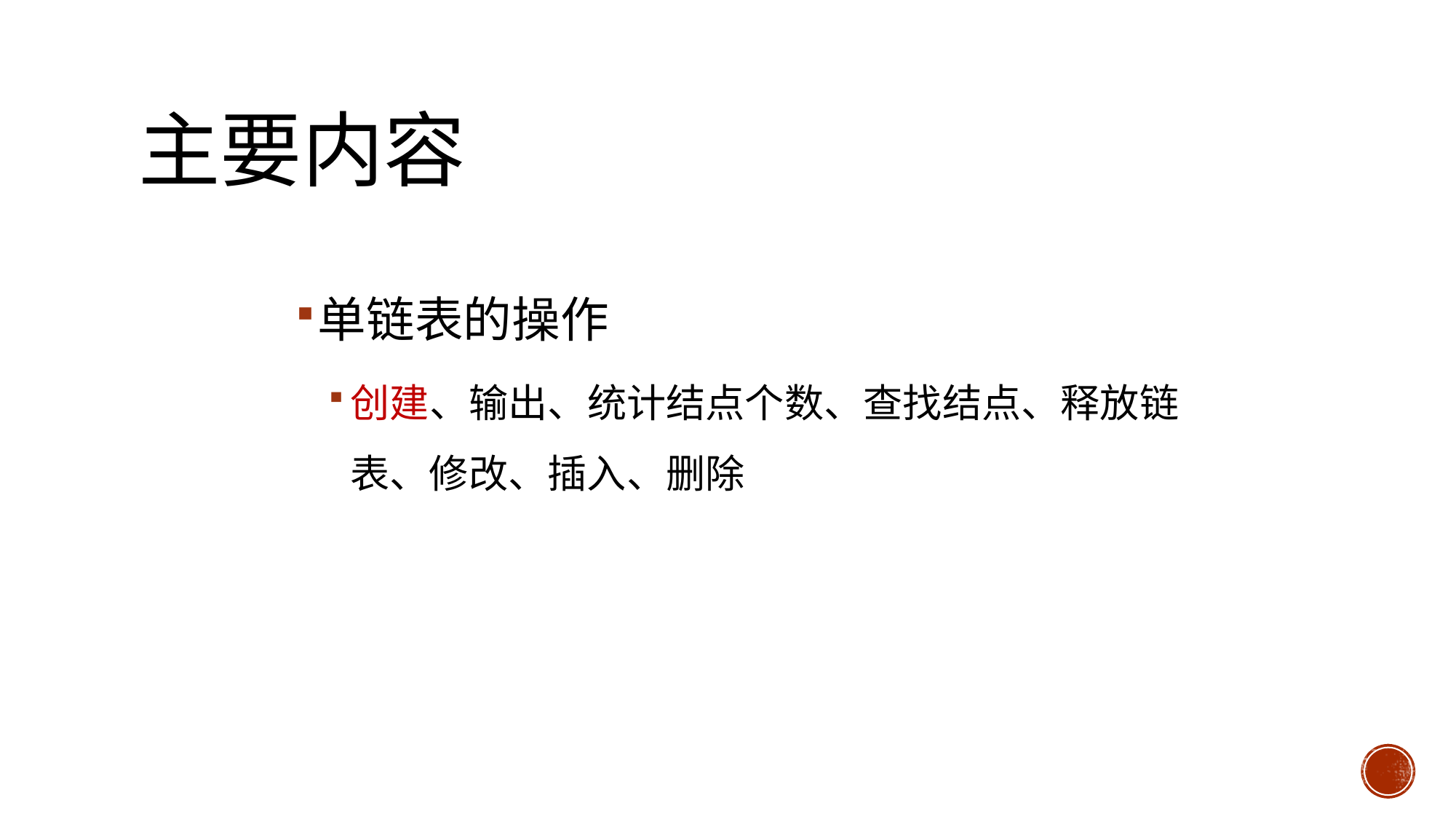

# 主要内容
单链表的操作
创建、输出、统计结点个数、查找结点、释放链表、修改、插入、删除